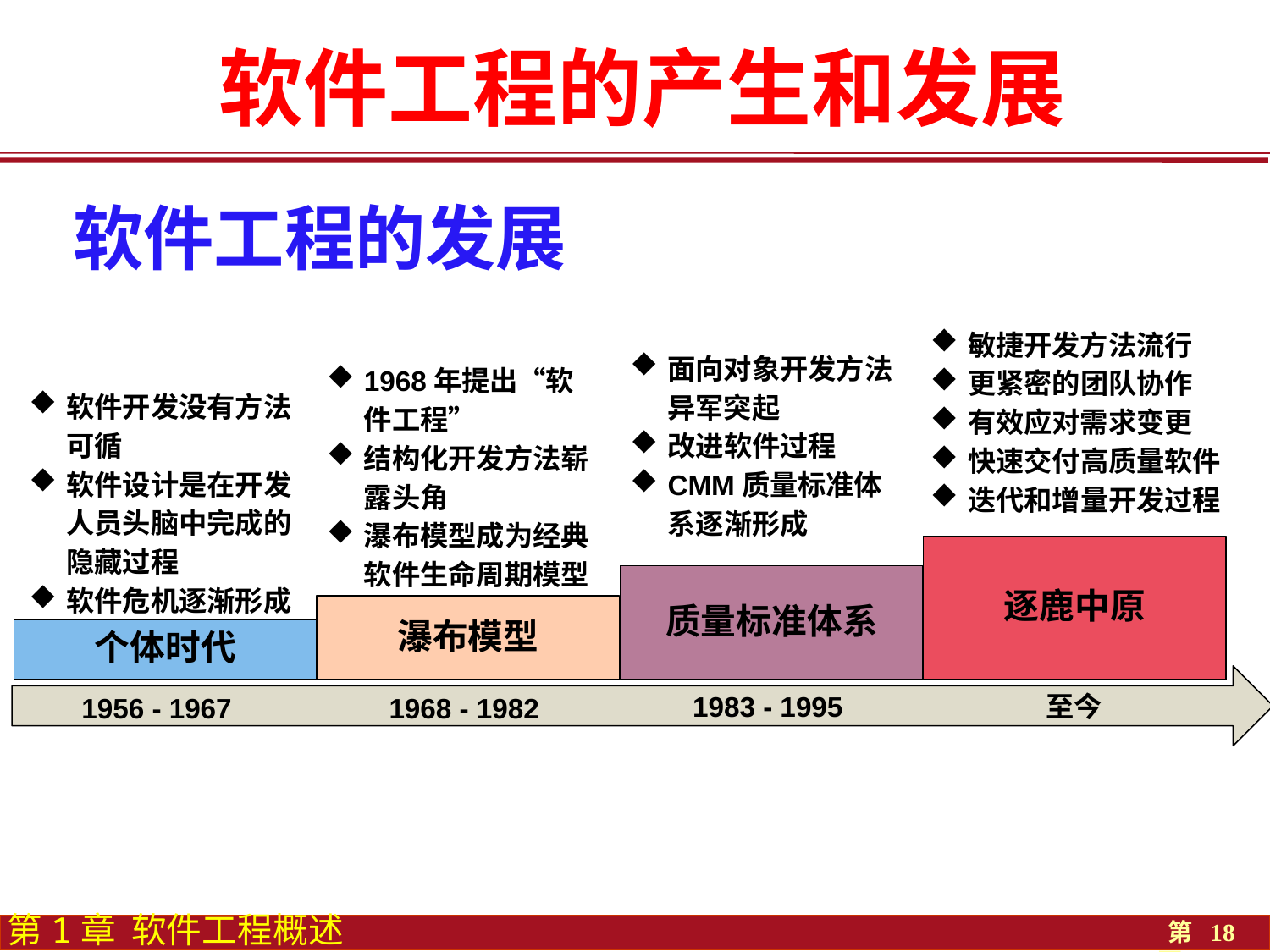

软件工程的产生和发展
软件工程的发展
敏捷开发方法流行
更紧密的团队协作
有效应对需求变更
快速交付高质量软件
迭代和增量开发过程
面向对象开发方法异军突起
改进软件过程
CMM质量标准体系逐渐形成
1968年提出“软件工程”
结构化开发方法崭露头角
瀑布模型成为经典软件生命周期模型
软件开发没有方法可循
软件设计是在开发人员头脑中完成的隐藏过程
软件危机逐渐形成
逐鹿中原
质量标准体系
瀑布模型
个体时代

至今
1983 - 1995
1956 - 1967
1968 - 1982